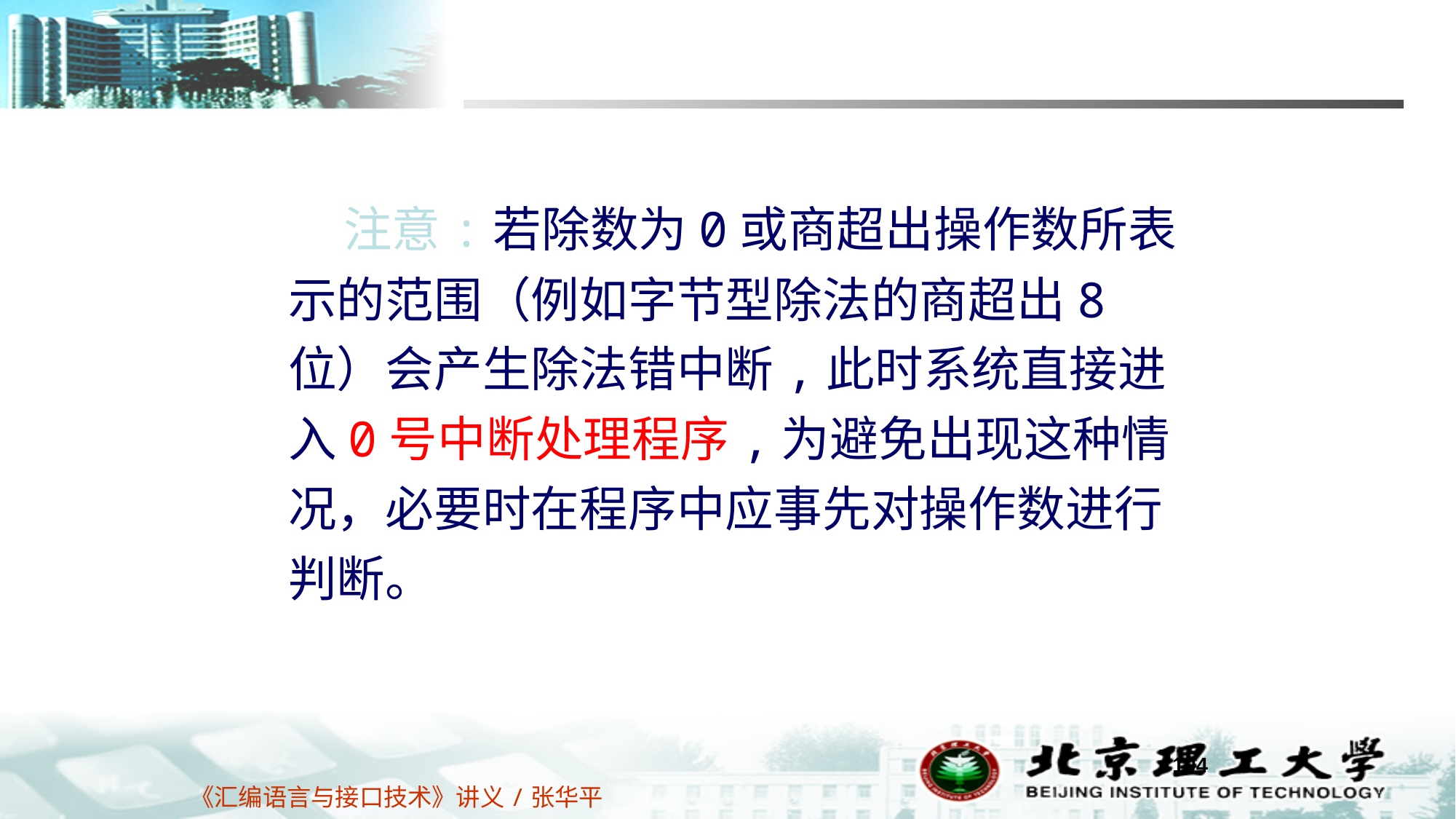

注意:若除数为0或商超出操作数所表示的范围（例如字节型除法的商超出8位）会产生除法错中断,此时系统直接进入0号中断处理程序,为避免出现这种情况，必要时在程序中应事先对操作数进行判断。
104